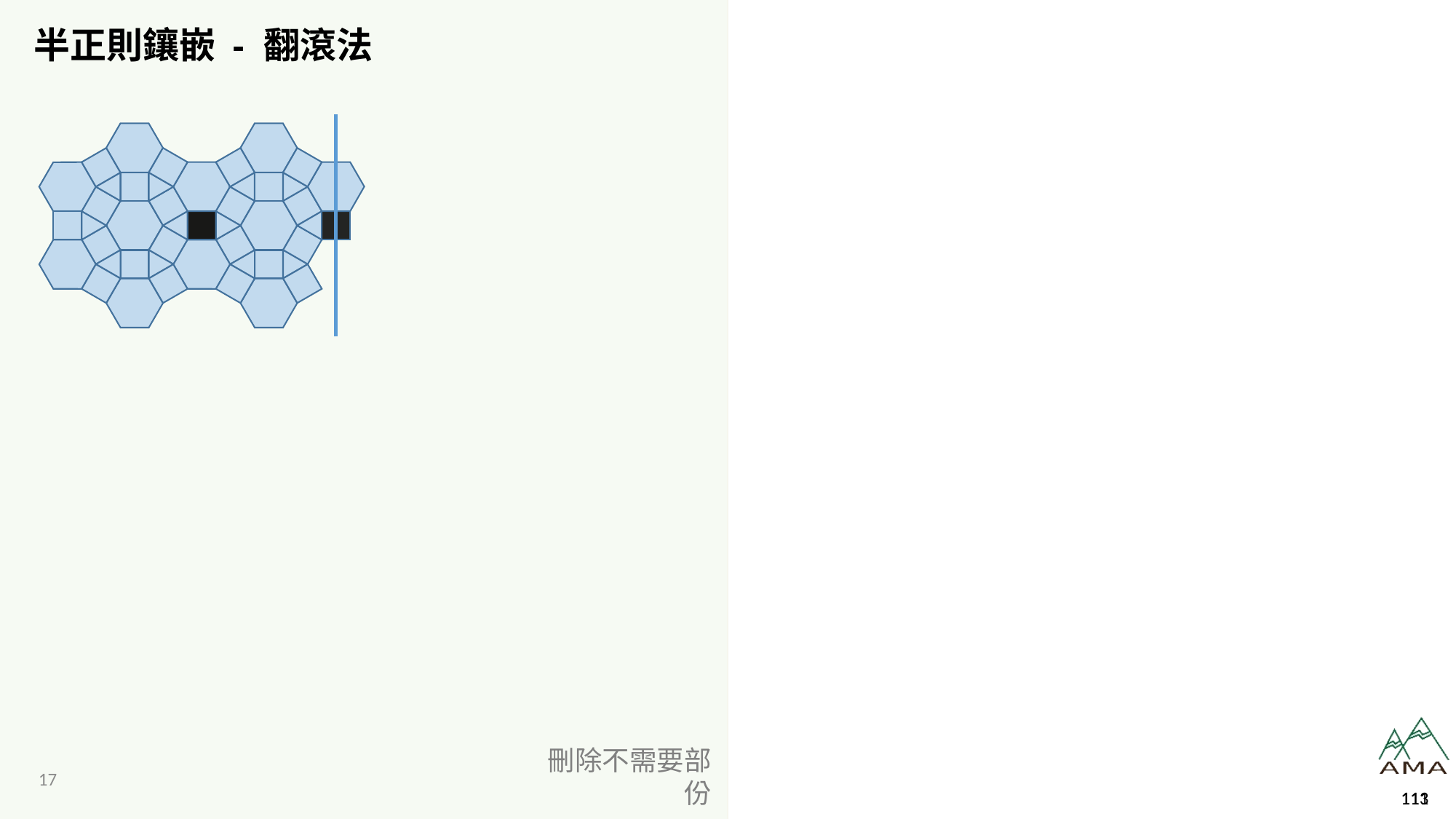

# 半正則鑲嵌 - 翻滾法

刪除不需要部份
111
113